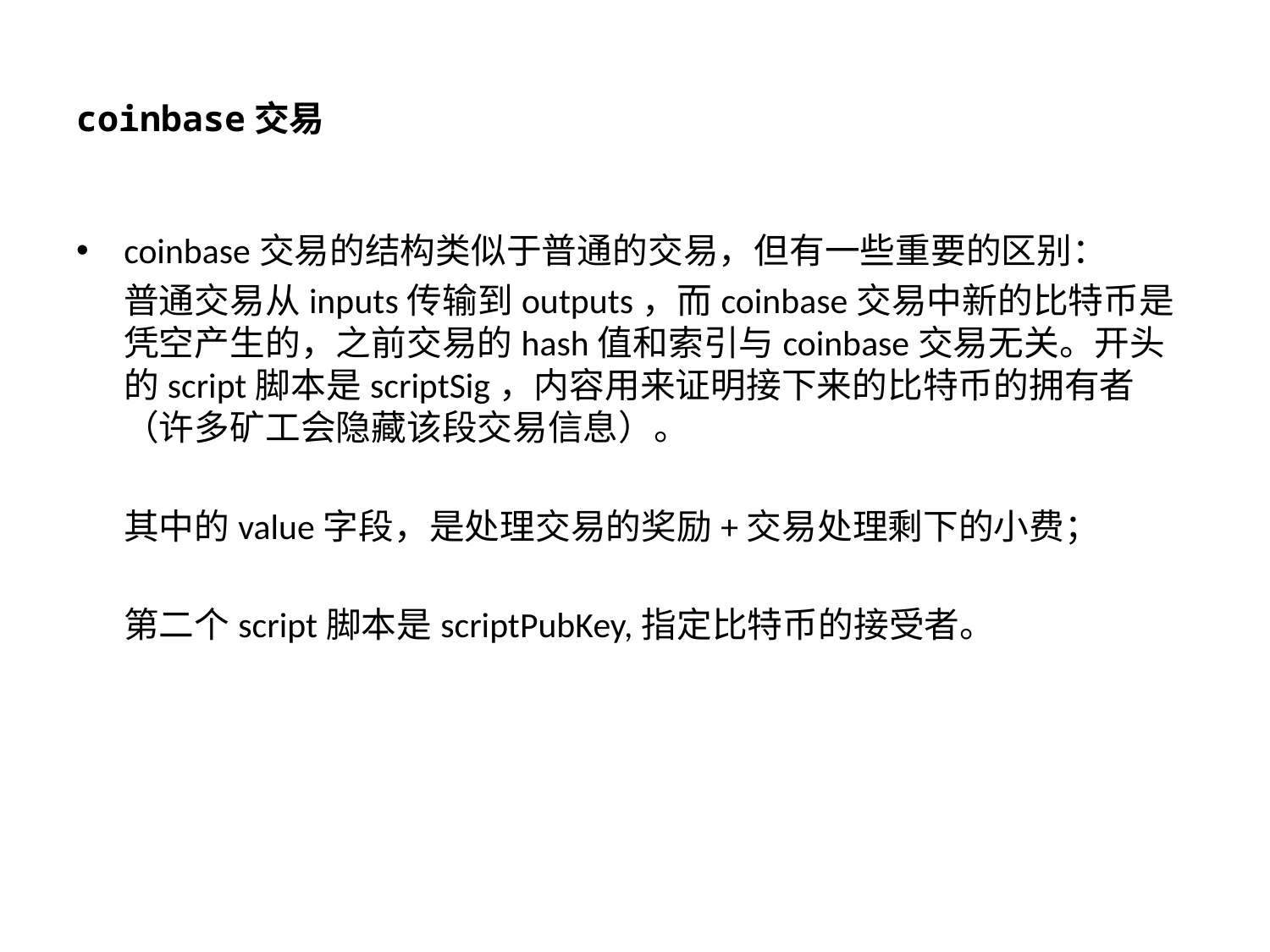

# coinbase交易
coinbase交易的结构类似于普通的交易，但有一些重要的区别：
	普通交易从inputs传输到outputs，而coinbase交易中新的比特币是凭空产生的，之前交易的hash值和索引与coinbase交易无关。开头的script脚本是scriptSig，内容用来证明接下来的比特币的拥有者（许多矿工会隐藏该段交易信息）。

	其中的value字段，是处理交易的奖励+交易处理剩下的小费；

	第二个script脚本是scriptPubKey,指定比特币的接受者。